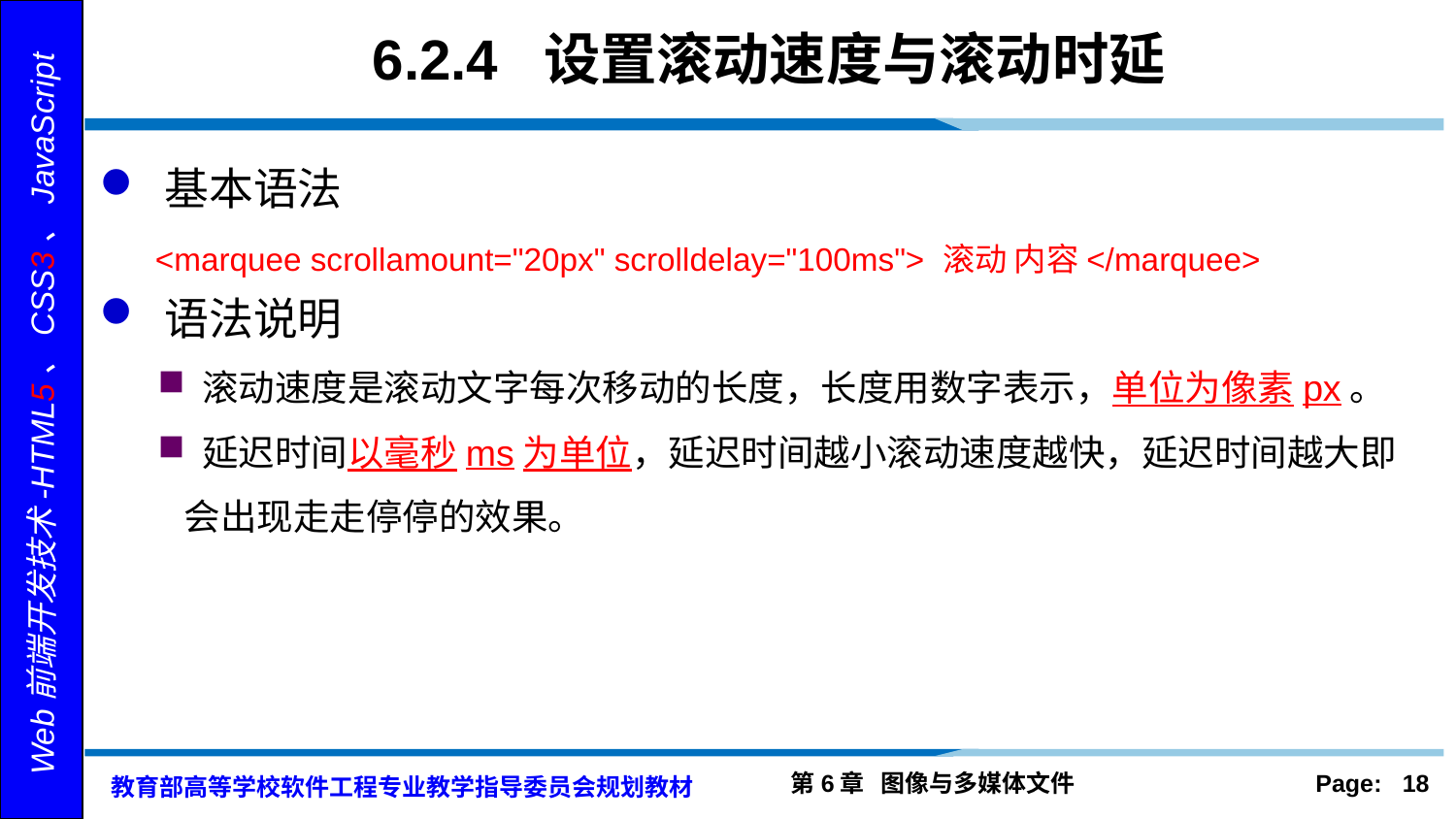

# 6.2.4  设置滚动速度与滚动时延
 基本语法
     <marquee scrollamount="20px" scrolldelay="100ms"> 滚动 内容</marquee>
 语法说明
 滚动速度是滚动文字每次移动的长度，长度用数字表示，单位为像素px。
 延迟时间以毫秒ms为单位，延迟时间越小滚动速度越快，延迟时间越大即会出现走走停停的效果。